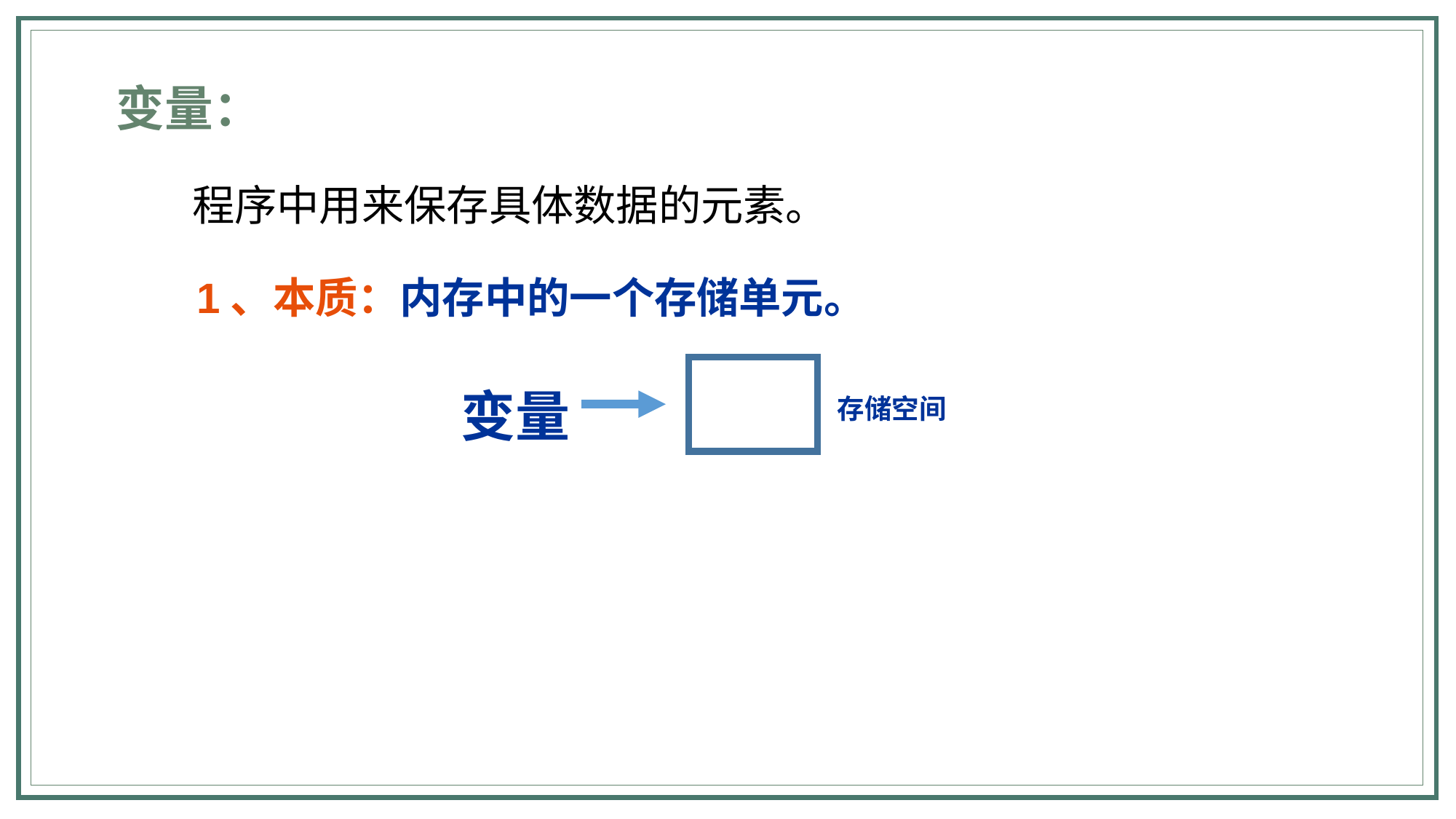

变量：
程序中用来保存具体数据的元素。
1、本质：内存中的一个存储单元。
变量

存储空间